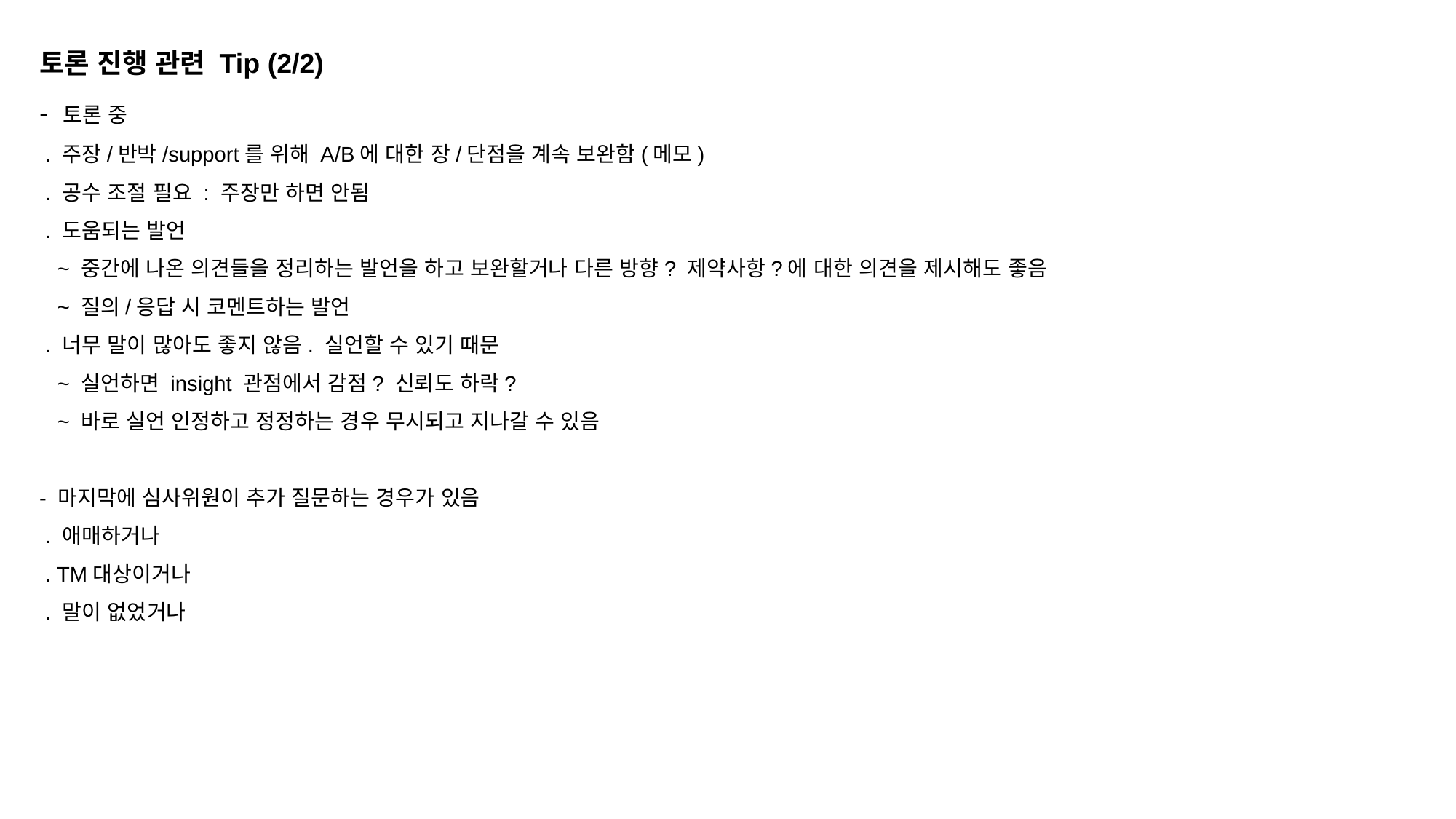

토론 진행 관련 Tip (2/2)
- 토론 중
 . 주장/반박/support를 위해 A/B에 대한 장/단점을 계속 보완함(메모)
 . 공수 조절 필요 : 주장만 하면 안됨
 . 도움되는 발언
   ~ 중간에 나온 의견들을 정리하는 발언을 하고 보완할거나 다른 방향? 제약사항?에 대한 의견을 제시해도 좋음
   ~ 질의/응답 시 코멘트하는 발언
 . 너무 말이 많아도 좋지 않음. 실언할 수 있기 때문
   ~ 실언하면 insight 관점에서 감점? 신뢰도 하락?
   ~ 바로 실언 인정하고 정정하는 경우 무시되고 지나갈 수 있음

- 마지막에 심사위원이 추가 질문하는 경우가 있음
 . 애매하거나
 . TM대상이거나
 . 말이 없었거나